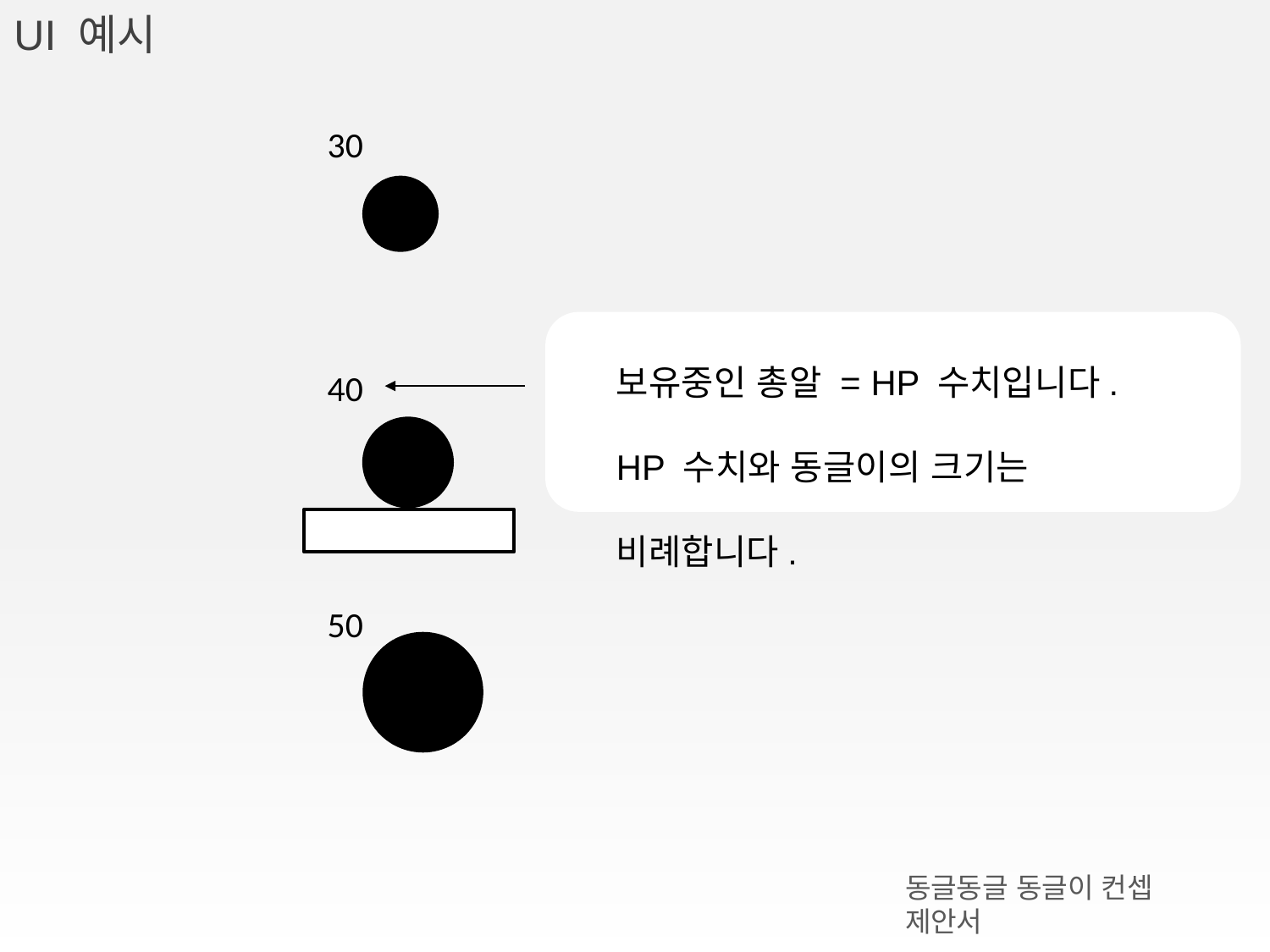

UI 예시
30

보유중인 총알 = HP 수치입니다.
HP 수치와 동글이의 크기는 비례합니다.
40

50

동글동글 동글이 컨셉 제안서